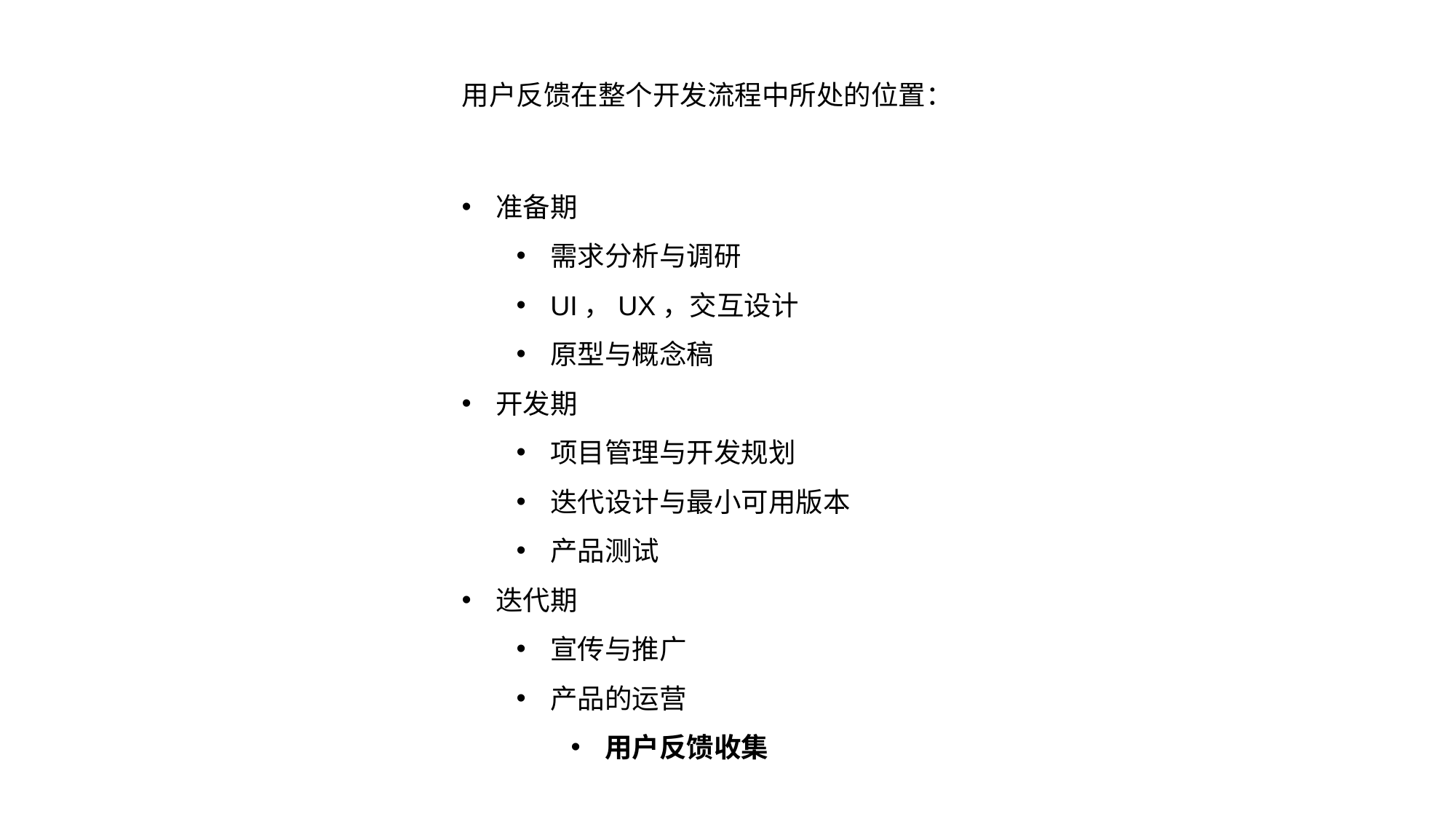

用户反馈在整个开发流程中所处的位置：
准备期
需求分析与调研
UI，UX，交互设计
原型与概念稿
开发期
项目管理与开发规划
迭代设计与最小可用版本
产品测试
迭代期
宣传与推广
产品的运营
用户反馈收集